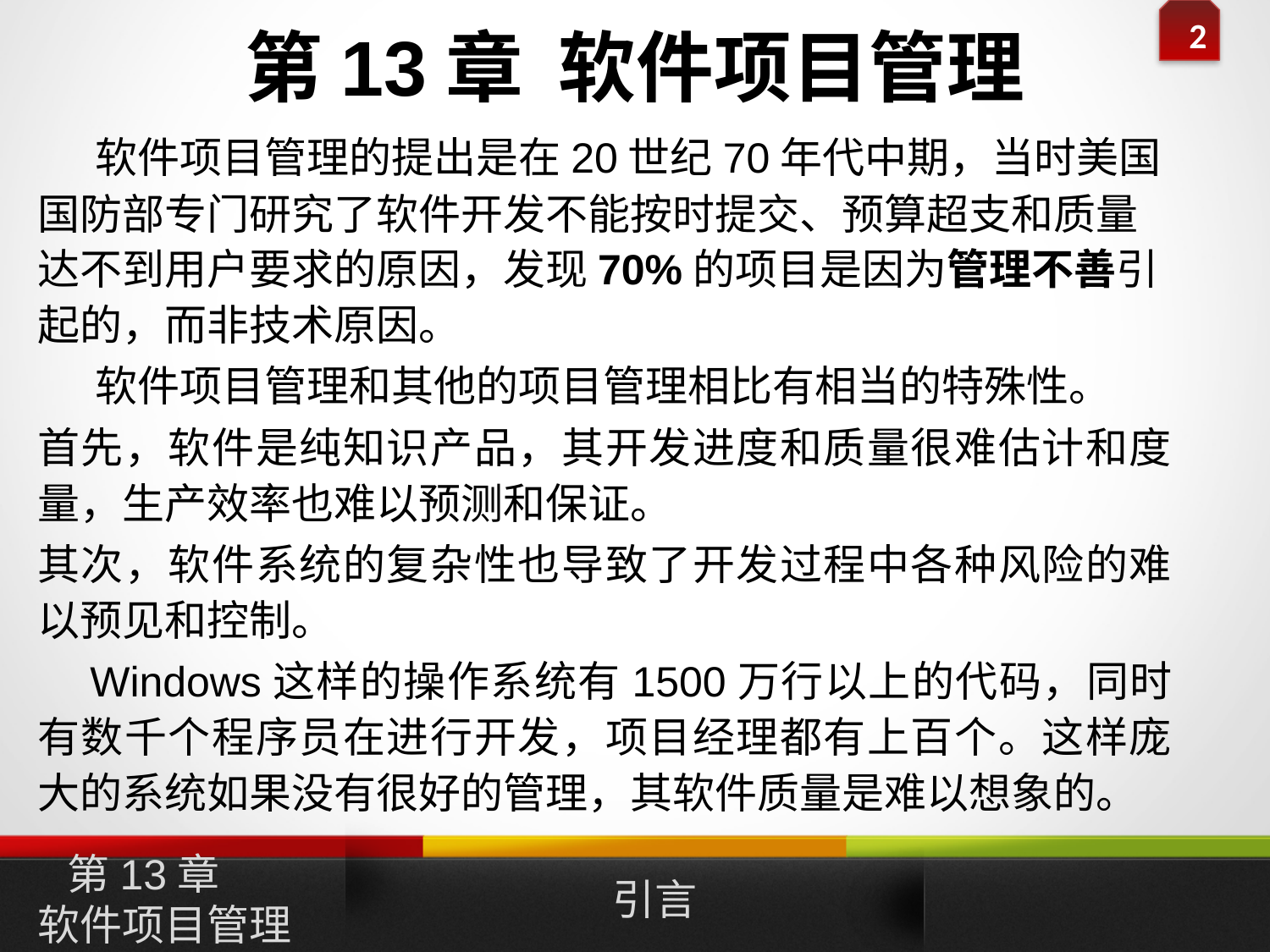

# 第13章  软件项目管理
     软件项目管理的提出是在20世纪70年代中期，当时美国国防部专门研究了软件开发不能按时提交、预算超支和质量达不到用户要求的原因，发现70%的项目是因为管理不善引起的，而非技术原因。
     软件项目管理和其他的项目管理相比有相当的特殊性。
首先，软件是纯知识产品，其开发进度和质量很难估计和度量，生产效率也难以预测和保证。
其次，软件系统的复杂性也导致了开发过程中各种风险的难以预见和控制。
    Windows这样的操作系统有1500万行以上的代码，同时有数千个程序员在进行开发，项目经理都有上百个。这样庞大的系统如果没有很好的管理，其软件质量是难以想象的。
第13章
软件项目管理
引言